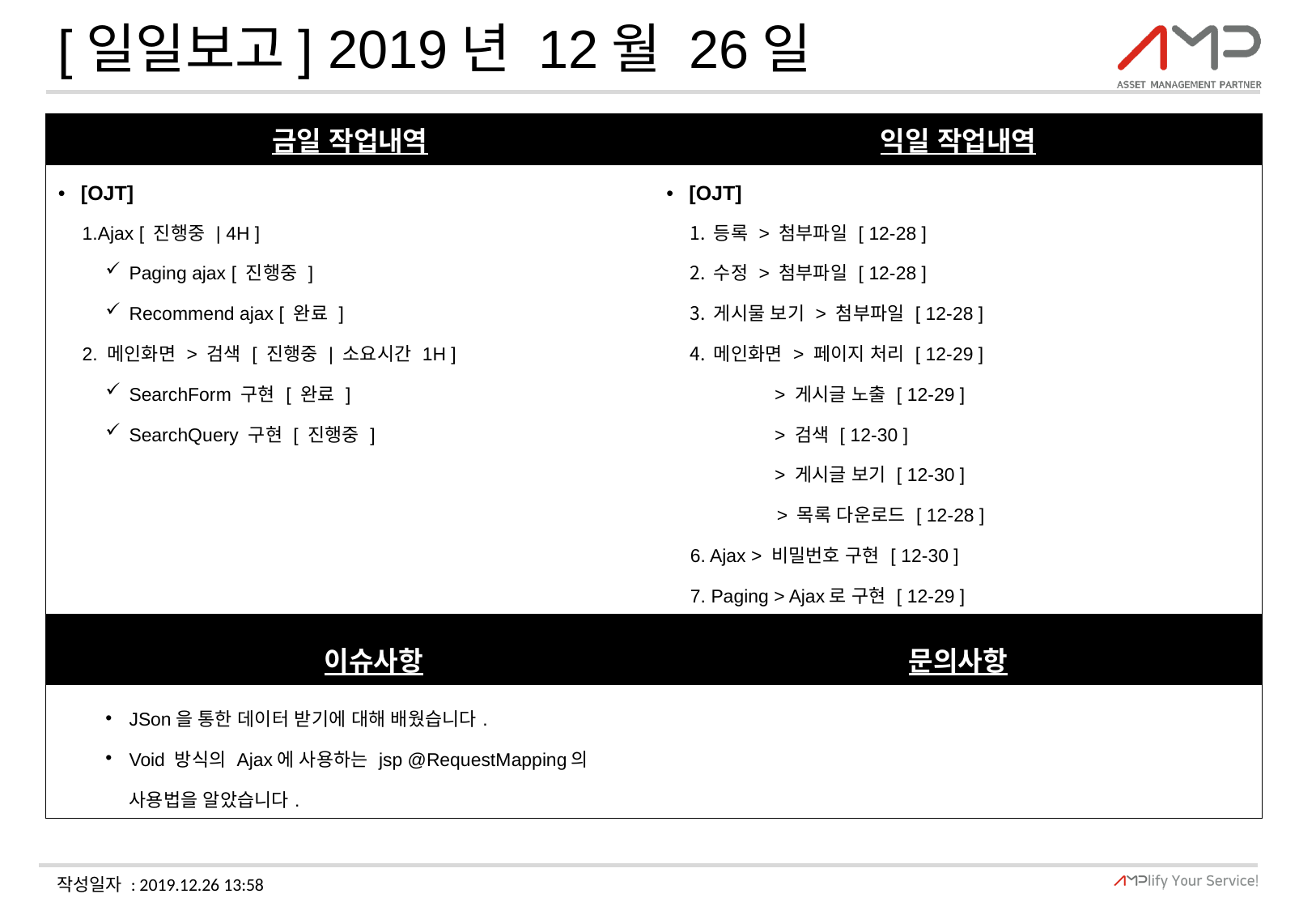

# [일일보고] 2019년 12월 26일
| 금일 작업내역 | 익일 작업내역 |
| --- | --- |
| [OJT] 1.Ajax [ 진행중 | 4H ] Paging ajax [ 진행중 ] Recommend ajax [ 완료 ] 2. 메인화면 > 검색 [ 진행중 | 소요시간 1H ] SearchForm 구현 [ 완료 ] SearchQuery 구현 [ 진행중 ] | [OJT] 등록 > 첨부파일 [ 12-28 ] 수정 > 첨부파일 [ 12-28 ] 게시물 보기 > 첨부파일 [ 12-28 ] 메인화면 > 페이지 처리 [ 12-29 ] > 게시글 노출 [ 12-29 ] > 검색 [ 12-30 ] > 게시글 보기 [ 12-30 ] > 목록 다운로드 [ 12-28 ] 6. Ajax > 비밀번호 구현 [ 12-30 ] 7. Paging > Ajax로 구현 [ 12-29 ] |
| 이슈사항 | 문의사항 |
| JSon을 통한 데이터 받기에 대해 배웠습니다. Void 방식의 Ajax에 사용하는 jsp @RequestMapping의 사용법을 알았습니다. |  |
작성일자 : 2019.12.26 13:58